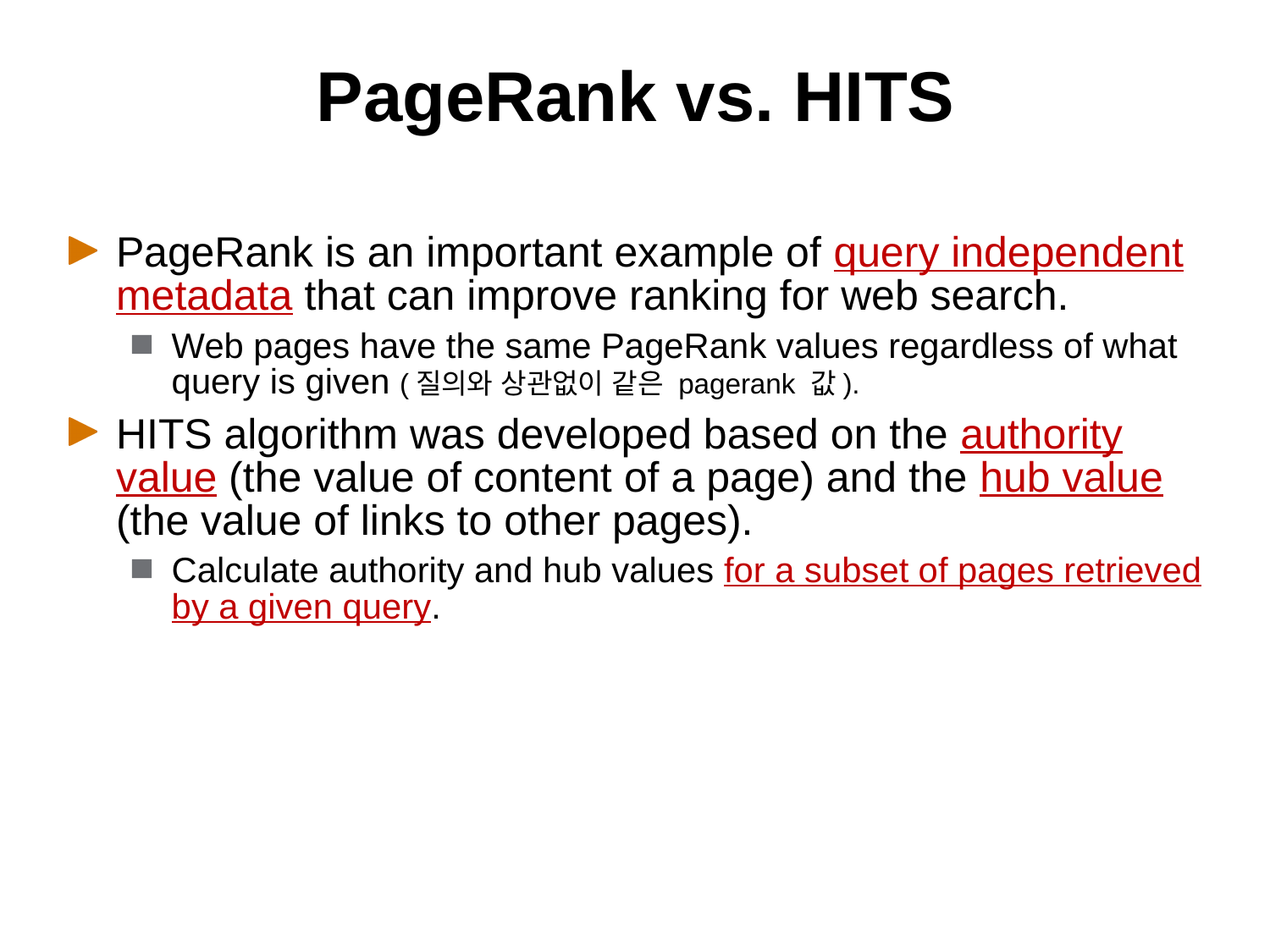

# PageRank vs. HITS
PageRank is an important example of query independent metadata that can improve ranking for web search.
Web pages have the same PageRank values regardless of what query is given (질의와 상관없이 같은 pagerank 값).
HITS algorithm was developed based on the authority value (the value of content of a page) and the hub value (the value of links to other pages).
Calculate authority and hub values for a subset of pages retrieved by a given query.